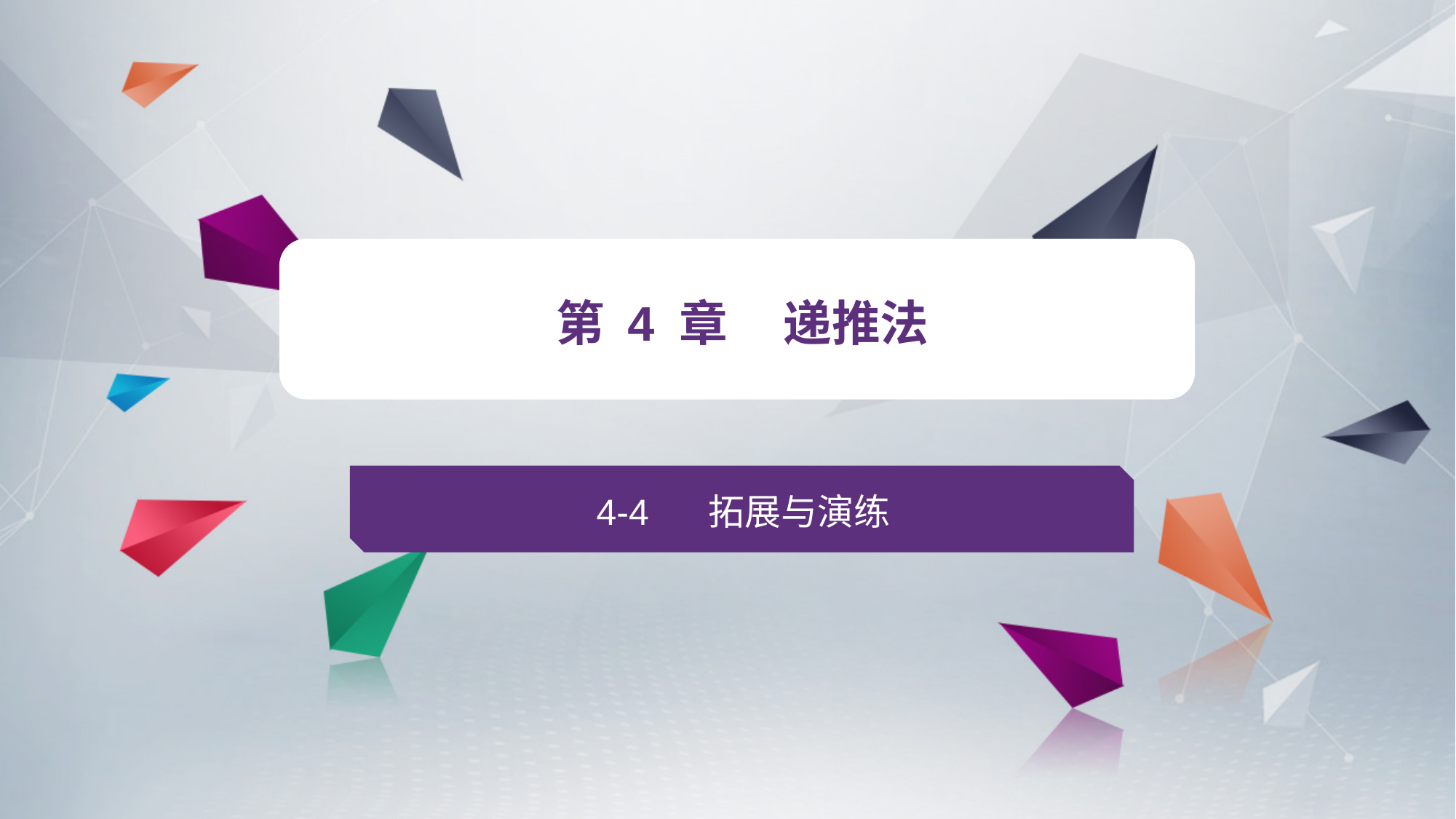

v
第 4 章     递推法

4-4     拓展与演练